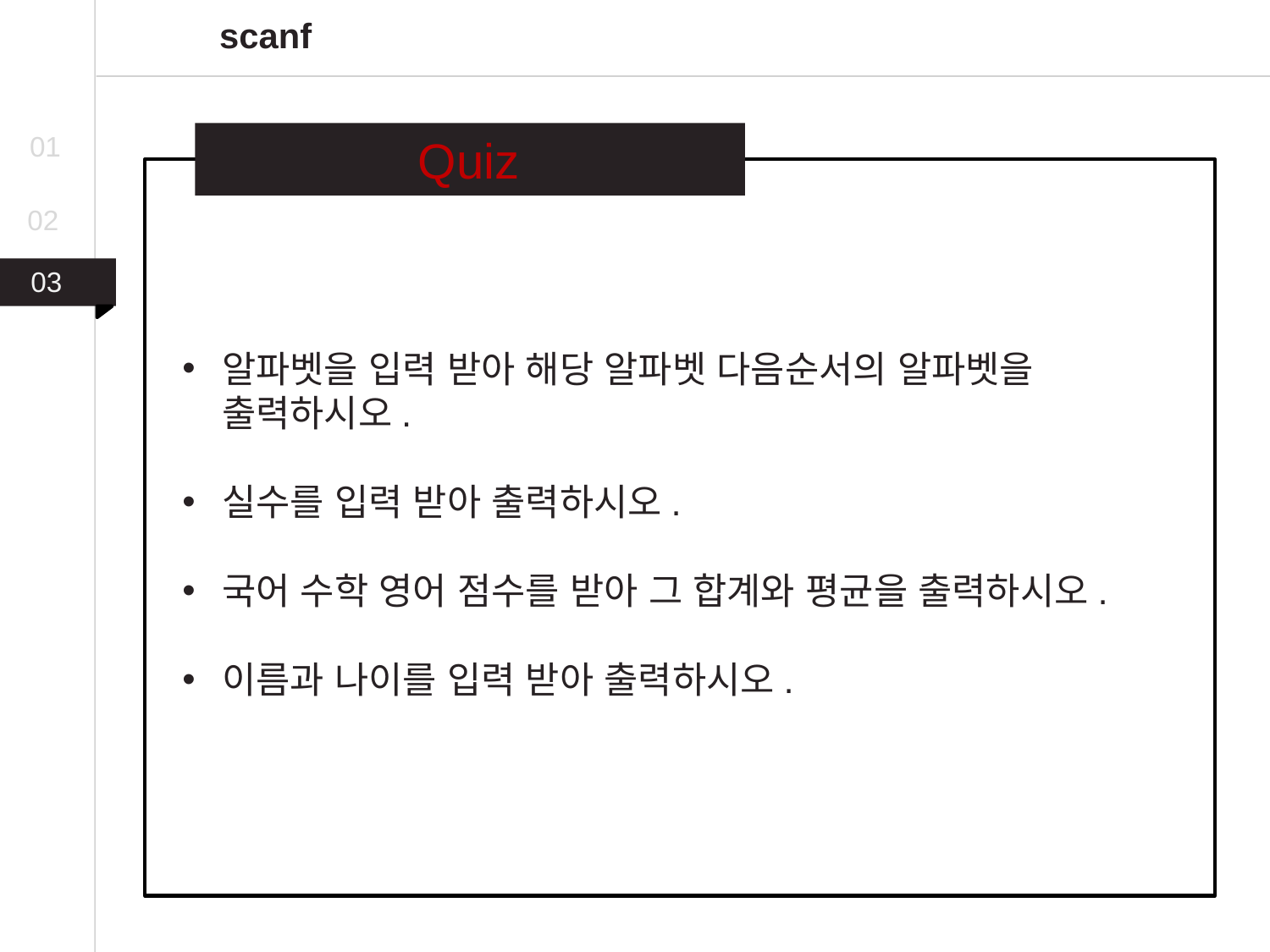

scanf
01
Quiz

02
03

03
02

알파벳을 입력 받아 해당 알파벳 다음순서의 알파벳을 출력하시오.

실수를 입력 받아 출력하시오.

국어 수학 영어 점수를 받아 그 합계와 평균을 출력하시오.

이름과 나이를 입력 받아 출력하시오.